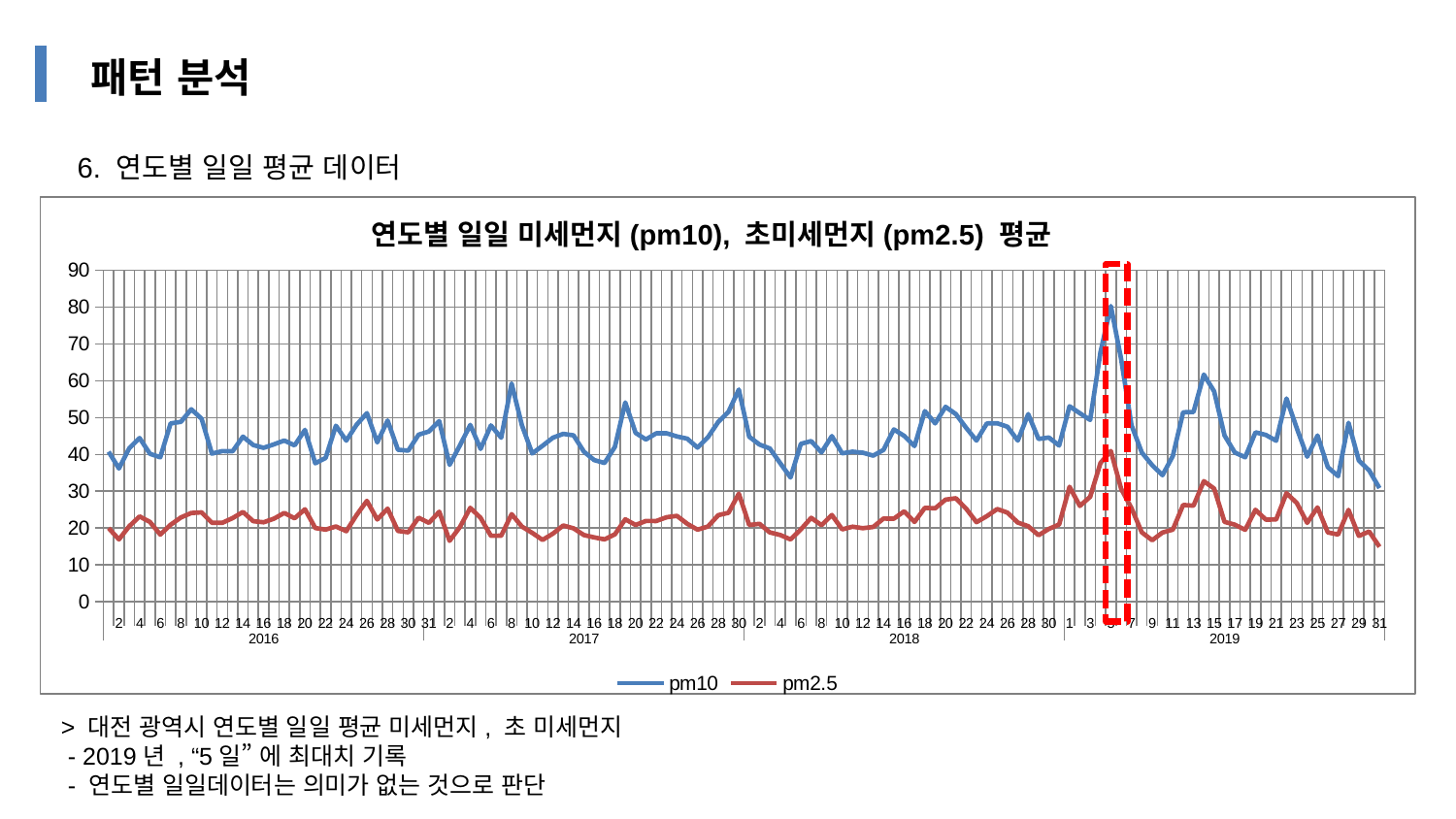

# 패턴 분석
6. 연도별 일일 평균 데이터

### Chart

| Category | pm10 | pm2.5 |
|---|---|---|
| 1 | 40.7327586206896 | 19.9818181818181 |
| 2 | 36.1880341880341 | 16.9090909090909 |
| 3 | 41.6864406779661 | 20.490909090909 |
| 4 | 44.4491525423728 | 23.1481481481481 |
| 5 | 40.1709401709401 | 21.6538461538461 |
| 6 | 39.2241379310344 | 18.2222222222222 |
| 7 | 48.4188034188034 | 20.890909090909 |
| 8 | 48.8474576271186 | 22.8727272727272 |
| 9 | 52.2521008403361 | 24.090909090909 |
| 10 | 49.6974789915966 | 24.2545454545454 |
| 11 | 40.2100840336134 | 21.4363636363636 |
| 12 | 40.8991596638655 | 21.4181818181818 |
| 13 | 40.8571428571428 | 22.7090909090909 |
| 14 | 44.8389830508474 | 24.3636363636363 |
| 15 | 42.5508474576271 | 21.8545454545454 |
| 16 | 41.7899159663865 | 21.5636363636363 |
| 17 | 42.7372881355932 | 22.5454545454545 |
| 18 | 43.7796610169491 | 24.1071428571428 |
| 19 | 42.4561403508771 | 22.6481481481481 |
| 20 | 46.6607142857142 | 25.0925925925925 |
| 21 | 37.6052631578947 | 20.0181818181818 |
| 22 | 39.0344827586206 | 19.5818181818181 |
| 23 | 47.7863247863247 | 20.4285714285714 |
| 24 | 43.7478260869565 | 19.1607142857142 |
| 25 | 48.0603448275862 | 23.5357142857142 |
| 26 | 51.2035398230088 | 27.3859649122807 |
| 27 | 43.2695652173913 | 22.3333333333333 |
| 28 | 49.1864406779661 | 25.2631578947368 |
| 29 | 41.2820512820512 | 19.2142857142857 |
| 30 | 41.0277777777777 | 18.8518518518518 |
| 31 | 45.3432835820895 | 22.8181818181818 |
| 31 | 46.2321428571428 | 21.4074074074074 |
| 1 | 49.0566893424036 | 24.4296116504854 |
| 2 | 37.1759259259259 | 16.5192307692307 |
| 3 | 42.4392523364486 | 20.2596153846153 |
| 4 | 48.009708737864 | 25.4901960784313 |
| 5 | 41.4854368932038 | 22.7745098039215 |
| 6 | 47.8761904761904 | 17.9 |
| 7 | 44.5471698113207 | 17.9215686274509 |
| 8 | 59.254716981132 | 23.7692307692307 |
| 9 | 47.9158878504672 | 20.3980582524271 |
| 10 | 40.2666666666666 | 18.6826923076923 |
| 11 | 42.3428571428571 | 16.7692307692307 |
| 12 | 44.5471698113207 | 18.4901960784313 |
| 13 | 45.5833333333333 | 20.695238095238 |
| 14 | 45.1775700934579 | 19.9245283018867 |
| 15 | 40.7314814814814 | 18.1047619047619 |
| 16 | 38.4629629629629 | 17.4622641509433 |
| 17 | 37.6788990825688 | 16.9339622641509 |
| 18 | 42.0560747663551 | 18.3047619047619 |
| 19 | 54.1047619047619 | 22.3714285714285 |
| 20 | 45.8504672897196 | 20.8285714285714 |
| 21 | 44.0654205607476 | 21.9313725490196 |
| 22 | 45.7227722772277 | 21.9108910891089 |
| 23 | 45.735294117647 | 22.9381443298969 |
| 24 | 44.8910891089108 | 23.3131313131313 |
| 25 | 44.2692307692307 | 21.1584158415841 |
| 26 | 41.8557692307692 | 19.5555555555555 |
| 27 | 44.6730769230769 | 20.4141414141414 |
| 28 | 48.813725490196 | 23.4897959183673 |
| 29 | 51.5934065934065 | 24.1477272727272 |
| 30 | 57.6 | 29.340909090909 |
| 1 | 44.8067226890756 | 20.8333333333333 |
| 2 | 42.675 | 21.1478260869565 |
| 3 | 41.6181818181818 | 18.8173913043478 |
| 4 | 37.6448598130841 | 18.1214953271028 |
| 5 | 33.7383177570093 | 16.9166666666666 |
| 6 | 42.8738738738738 | 19.6422018348623 |
| 7 | 43.6296296296296 | 22.7798165137614 |
| 8 | 40.5535714285714 | 20.7706422018348 |
| 9 | 44.9819819819819 | 23.5446428571428 |
| 10 | 40.29203539823 | 19.6339285714285 |
| 11 | 40.7457627118644 | 20.3727272727272 |
| 12 | 40.4661016949152 | 19.9639639639639 |
| 13 | 39.6779661016949 | 20.2857142857142 |
| 14 | 41.2222222222222 | 22.5809523809523 |
| 15 | 46.7881355932203 | 22.5438596491228 |
| 16 | 45.0258620689655 | 24.5438596491228 |
| 17 | 42.2627118644067 | 21.6581196581196 |
| 18 | 51.7542372881355 | 25.4913793103448 |
| 19 | 48.4285714285714 | 25.364406779661 |
| 20 | 52.9237288135593 | 27.7155172413793 |
| 21 | 50.9495798319327 | 28.0862068965517 |
| 22 | 47.2100840336134 | 25.2457627118644 |
| 23 | 43.7583333333333 | 21.6 |
| 24 | 48.4083333333333 | 23.228813559322 |
| 25 | 48.4583333333333 | 25.1525423728813 |
| 26 | 47.5169491525423 | 24.1858407079646 |
| 27 | 43.7692307692307 | 21.4910714285714 |
| 28 | 50.9491525423728 | 20.5087719298245 |
| 29 | 44.1944444444444 | 18.0485436893203 |
| 30 | 44.5818181818181 | 19.7619047619047 |
| 31 | 42.4057971014492 | 20.9558823529411 |
| 1 | 53.0875 | 31.1891891891891 |
| 2 | 51.1772151898734 | 26.0 |
| 3 | 49.3670886075949 | 28.4936708860759 |
| 4 | 67.759493670886 | 37.6883116883116 |
| 5 | 80.2702702702702 | 40.9367088607594 |
| 6 | 65.8133333333333 | 30.6153846153846 |
| 7 | 47.9324324324324 | 25.3918918918918 |
| 8 | 40.5277777777777 | 18.8333333333333 |
| 9 | 37.0821917808219 | 16.7051282051282 |
| 10 | 34.3561643835616 | 18.7894736842105 |
| 11 | 39.5753424657534 | 19.5822784810126 |
| 12 | 51.4324324324324 | 26.2658227848101 |
| 13 | 51.527027027027 | 26.078947368421 |
| 14 | 61.6842105263157 | 32.7307692307692 |
| 15 | 57.1125 | 30.7162162162162 |
| 16 | 45.1392405063291 | 21.675 |
| 17 | 40.506329113924 | 20.9113924050632 |
| 18 | 39.2337662337662 | 19.5194805194805 |
| 19 | 45.9870129870129 | 24.9594594594594 |
| 20 | 45.2857142857142 | 22.2837837837837 |
| 21 | 43.7105263157894 | 22.3246753246753 |
| 22 | 55.1842105263157 | 29.4722222222222 |
| 23 | 47.1139240506329 | 26.7857142857142 |
| 24 | 39.379746835443 | 21.4189189189189 |
| 25 | 45.1375 | 25.5945945945945 |
| 26 | 36.55 | 18.8205128205128 |
| 27 | 34.0921052631579 | 18.2368421052631 |
| 28 | 48.5921052631579 | 24.92 |
| 29 | 38.3432835820895 | 17.8448275862068 |
| 30 | 35.6617647058823 | 19.063492063492 |
| 31 | 30.84 | 14.906976744186 |
연도별 일일 미세먼지(pm10), 초미세먼지(pm2.5) 평균

 > 대전 광역시 연도별 일일 평균 미세먼지, 초 미세먼지
  - 2019년 , “5일” 에 최대치 기록
  - 연도별 일일데이터는 의미가 없는 것으로 판단